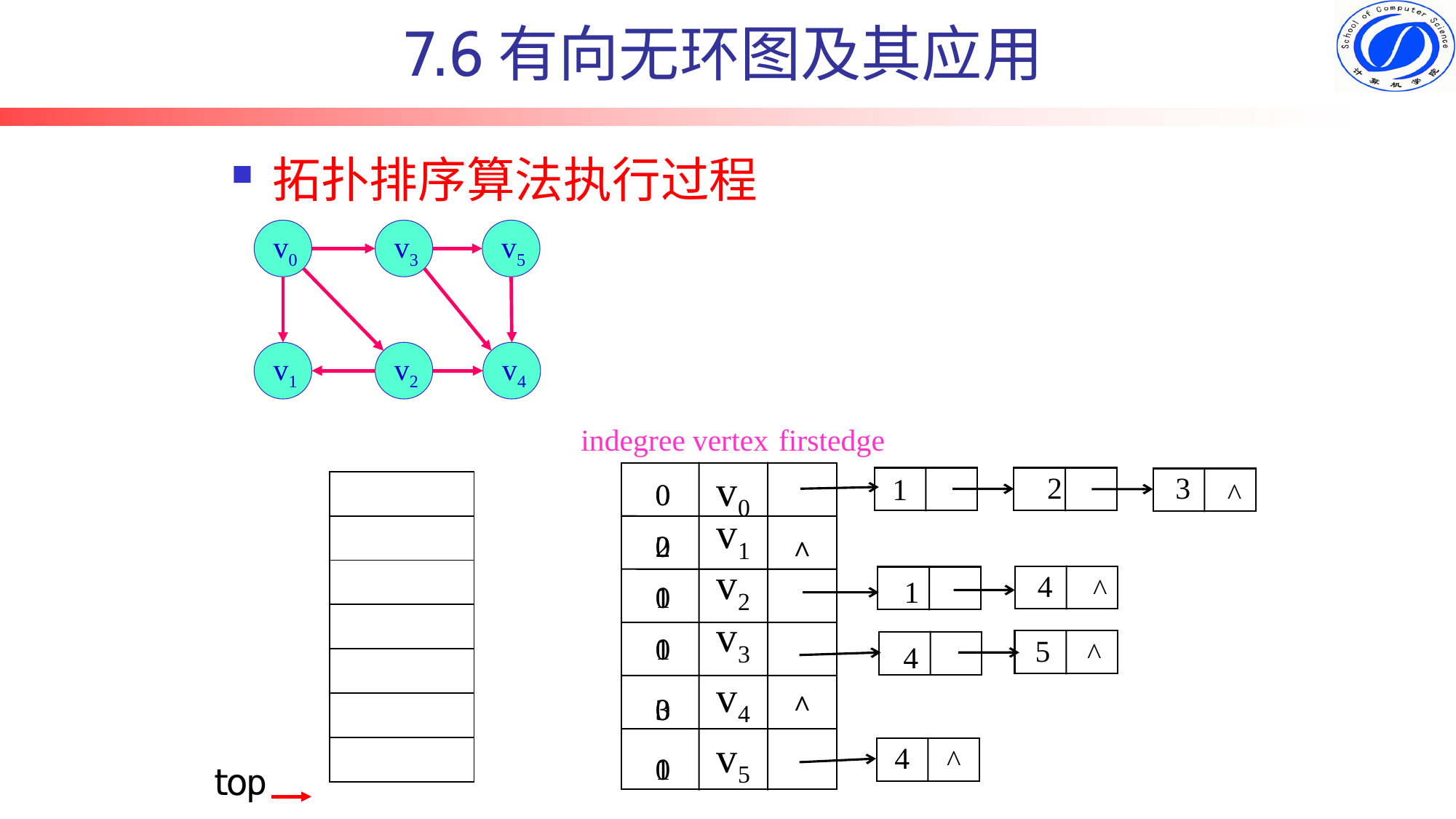

7.6有向无环图及其应用
拓扑排序算法执行过程
v0
v3
v5
v1
v2
v4
indegree
vertex
firstedge

v0

2

3
1
^

v1
^
v2

4
^
1

v3

5

^
4

v4
^
v5

4
^

|  |
| --- |
|  |
|  |
|  |
|  |
|  |
|  |
0
2
1
1
3
1
0
0
0
0
0
0
top